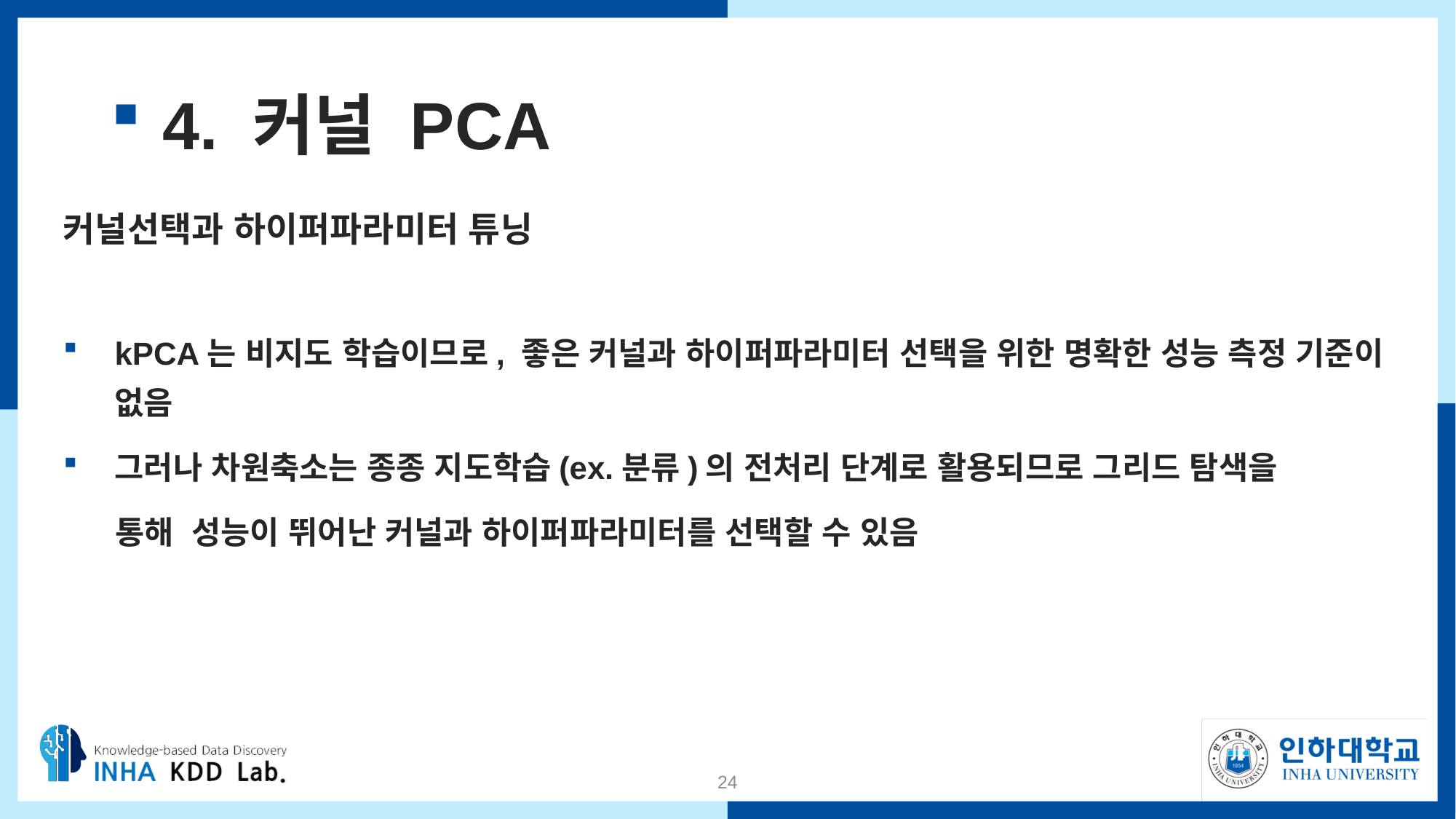

# 4. 커널 PCA
커널선택과 하이퍼파라미터 튜닝

kPCA는 비지도 학습이므로, 좋은 커널과 하이퍼파라미터 선택을 위한 명확한 성능 측정 기준이 없음
그러나 차원축소는 종종 지도학습(ex.분류)의 전처리 단계로 활용되므로 그리드 탐색을
     통해  성능이 뛰어난 커널과 하이퍼파라미터를 선택할 수 있음

24